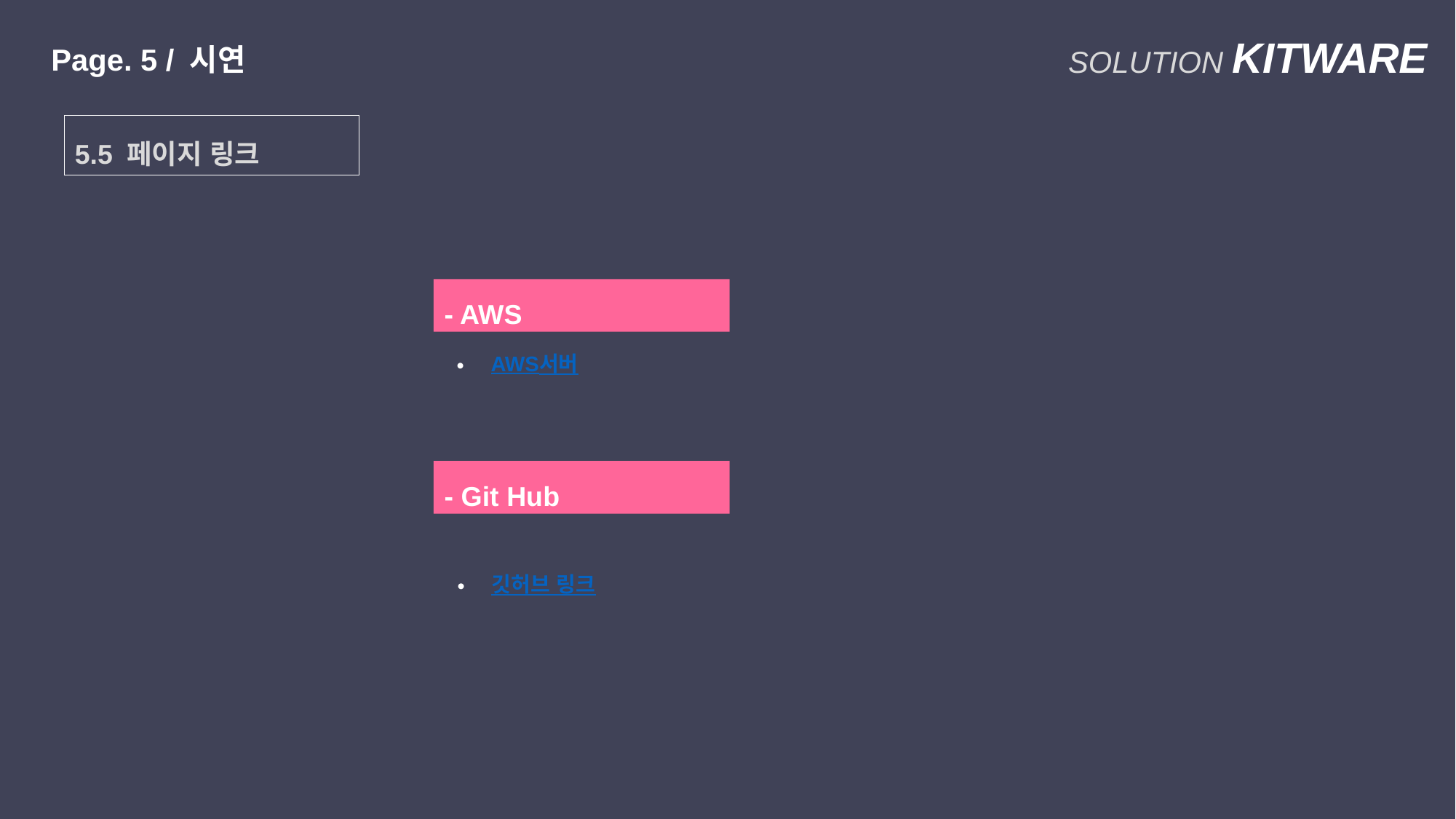

SOLUTION KITWARE
Page. 5 / 시연
5.5 페이지 링크
- AWS
AWS서버
- Git Hub
깃허브 링크